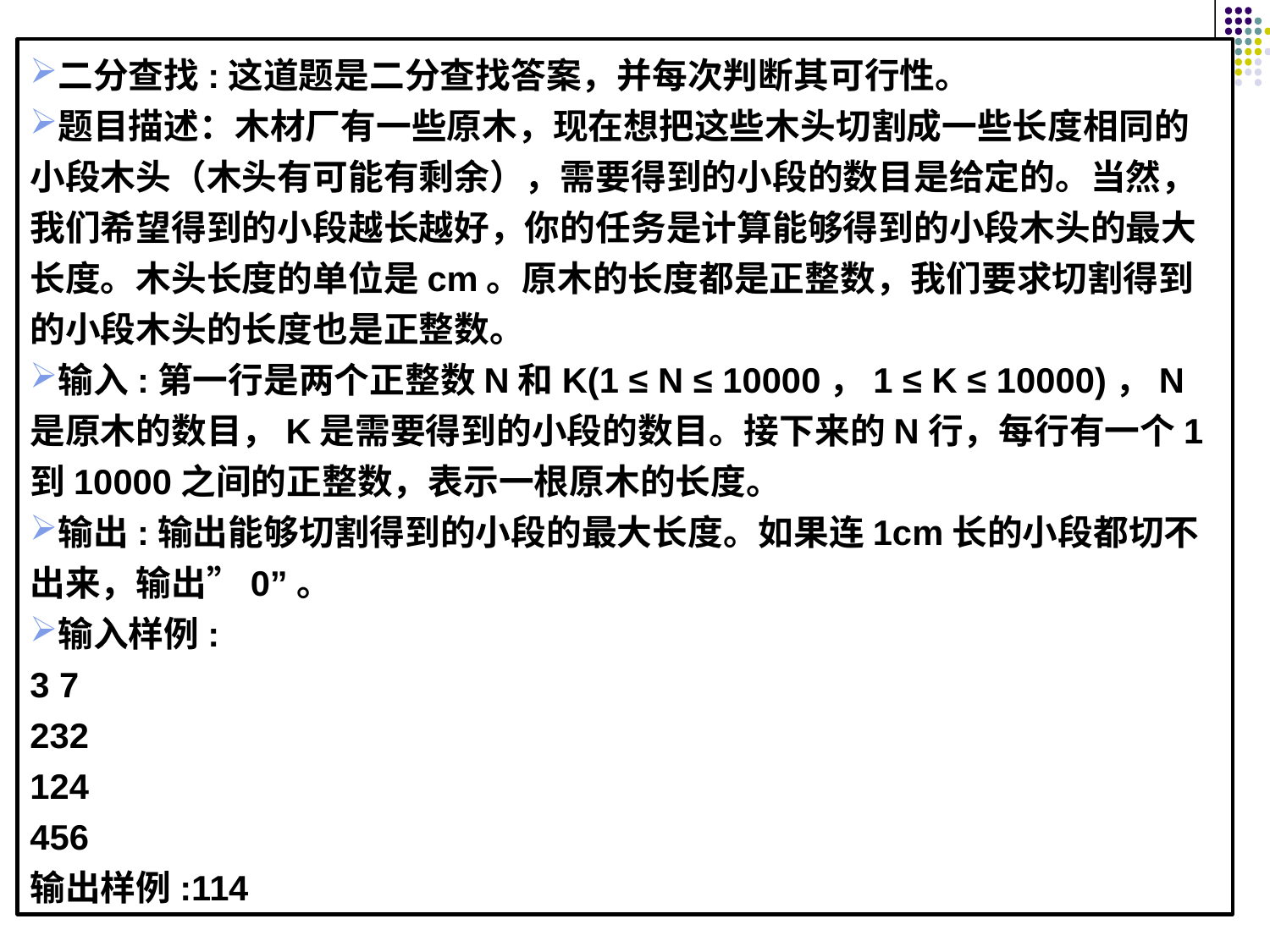

二分查找:这道题是二分查找答案，并每次判断其可行性。
题目描述：木材厂有一些原木，现在想把这些木头切割成一些长度相同的小段木头（木头有可能有剩余），需要得到的小段的数目是给定的。当然，我们希望得到的小段越长越好，你的任务是计算能够得到的小段木头的最大长度。木头长度的单位是cm。原木的长度都是正整数，我们要求切割得到的小段木头的长度也是正整数。
输入:第一行是两个正整数N和K(1 ≤ N ≤ 10000，1 ≤ K ≤ 10000)，N是原木的数目，K是需要得到的小段的数目。接下来的N行，每行有一个1到10000之间的正整数，表示一根原木的长度。
输出:输出能够切割得到的小段的最大长度。如果连1cm长的小段都切不出来，输出”0”。
输入样例:
3 7
232
124
456
输出样例:114